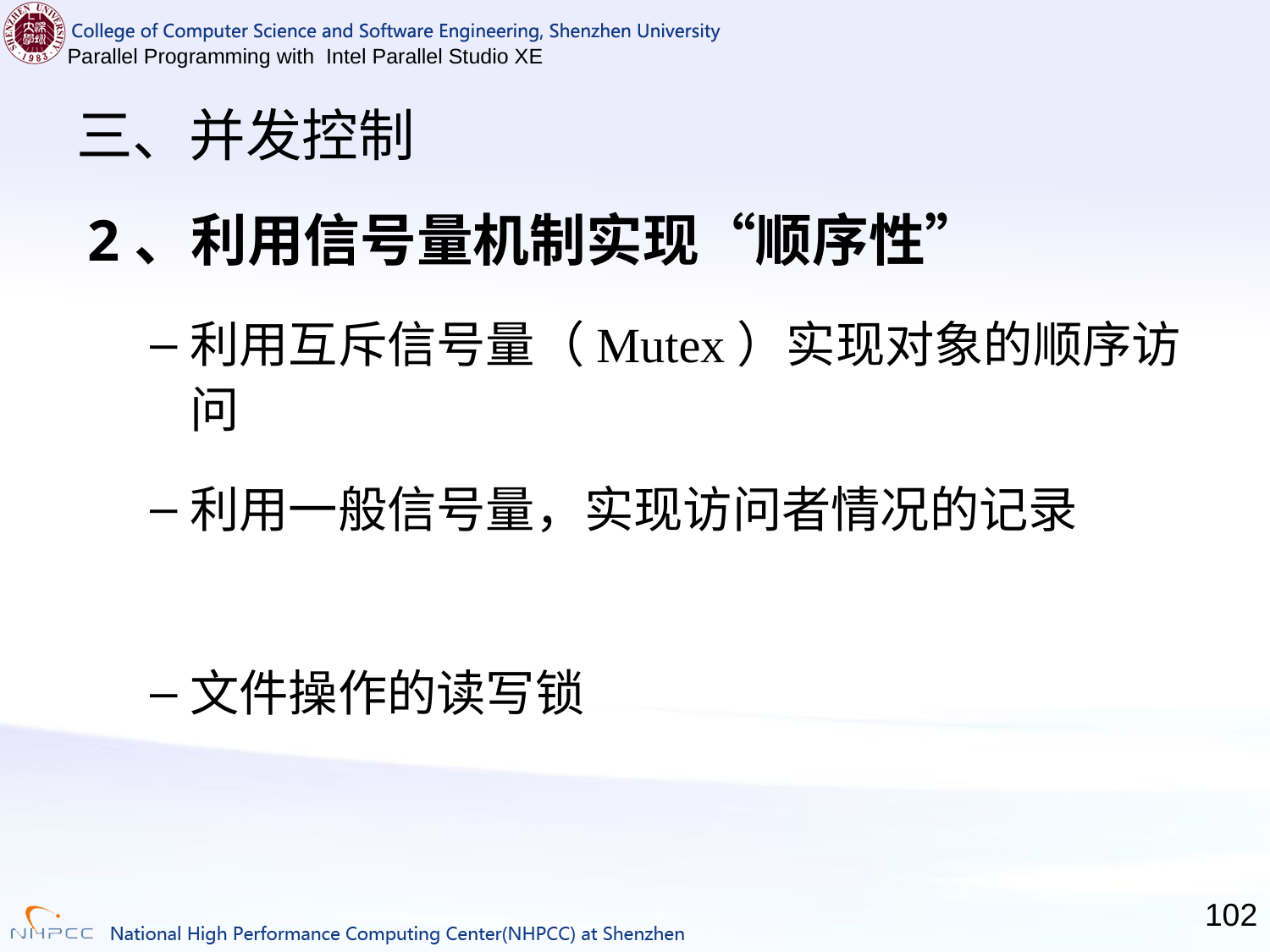

# 三、并发控制
2、利用信号量机制实现“顺序性”
利用互斥信号量（Mutex）实现对象的顺序访问
利用一般信号量，实现访问者情况的记录

文件操作的读写锁
102